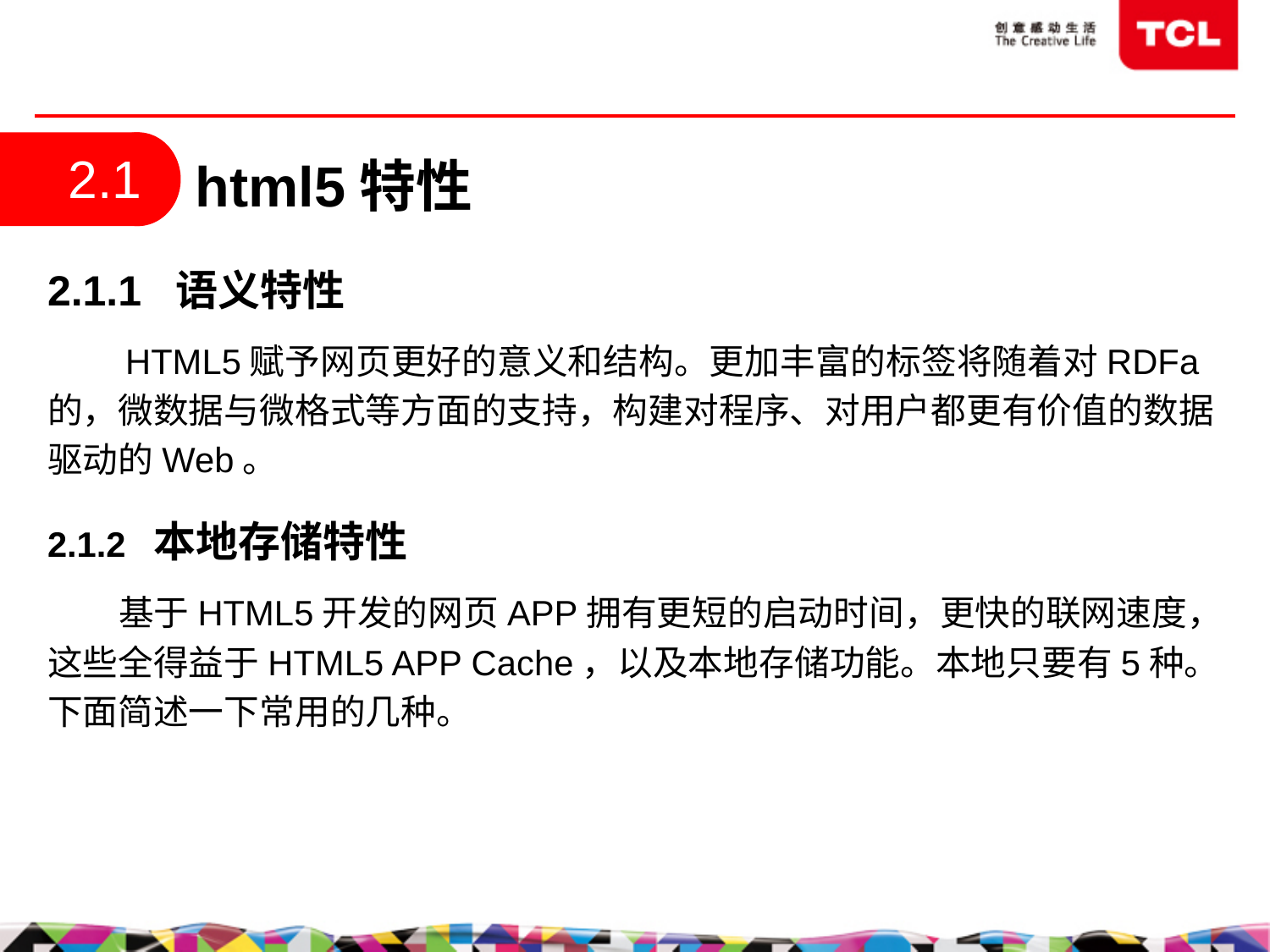

2.1
html5特性
2.1.1  语义特性
        HTML5赋予网页更好的意义和结构。更加丰富的标签将随着对RDFa的，微数据与微格式等方面的支持，构建对程序、对用户都更有价值的数据驱动的Web。
2.1.2  本地存储特性
        基于HTML5开发的网页APP拥有更短的启动时间，更快的联网速度，这些全得益于HTML5 APP Cache，以及本地存储功能。本地只要有5种。下面简述一下常用的几种。